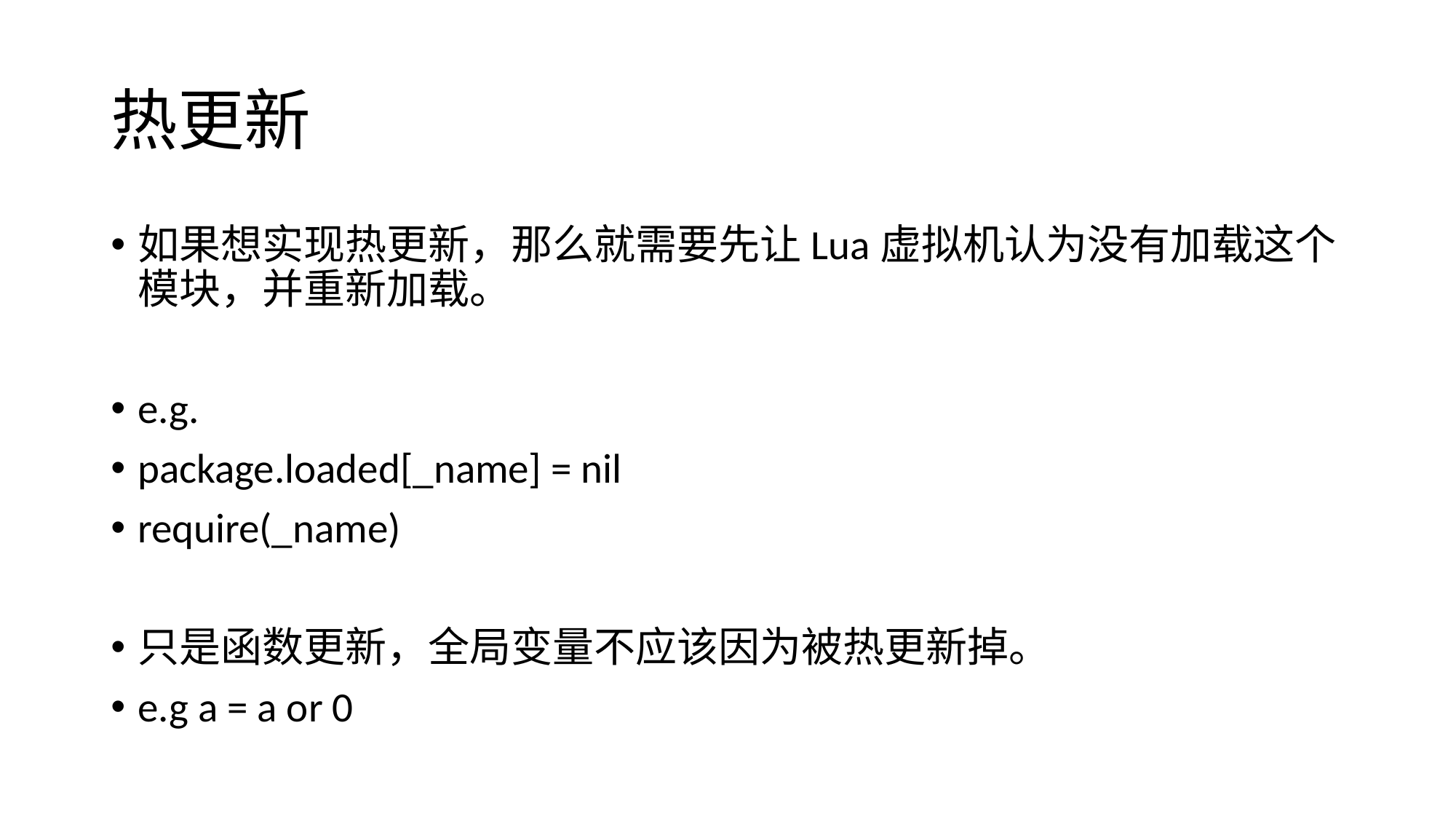

# 热更新
如果想实现热更新，那么就需要先让Lua虚拟机认为没有加载这个模块，并重新加载。

e.g.
package.loaded[_name] = nil
require(_name)

只是函数更新，全局变量不应该因为被热更新掉。
e.g a = a or 0